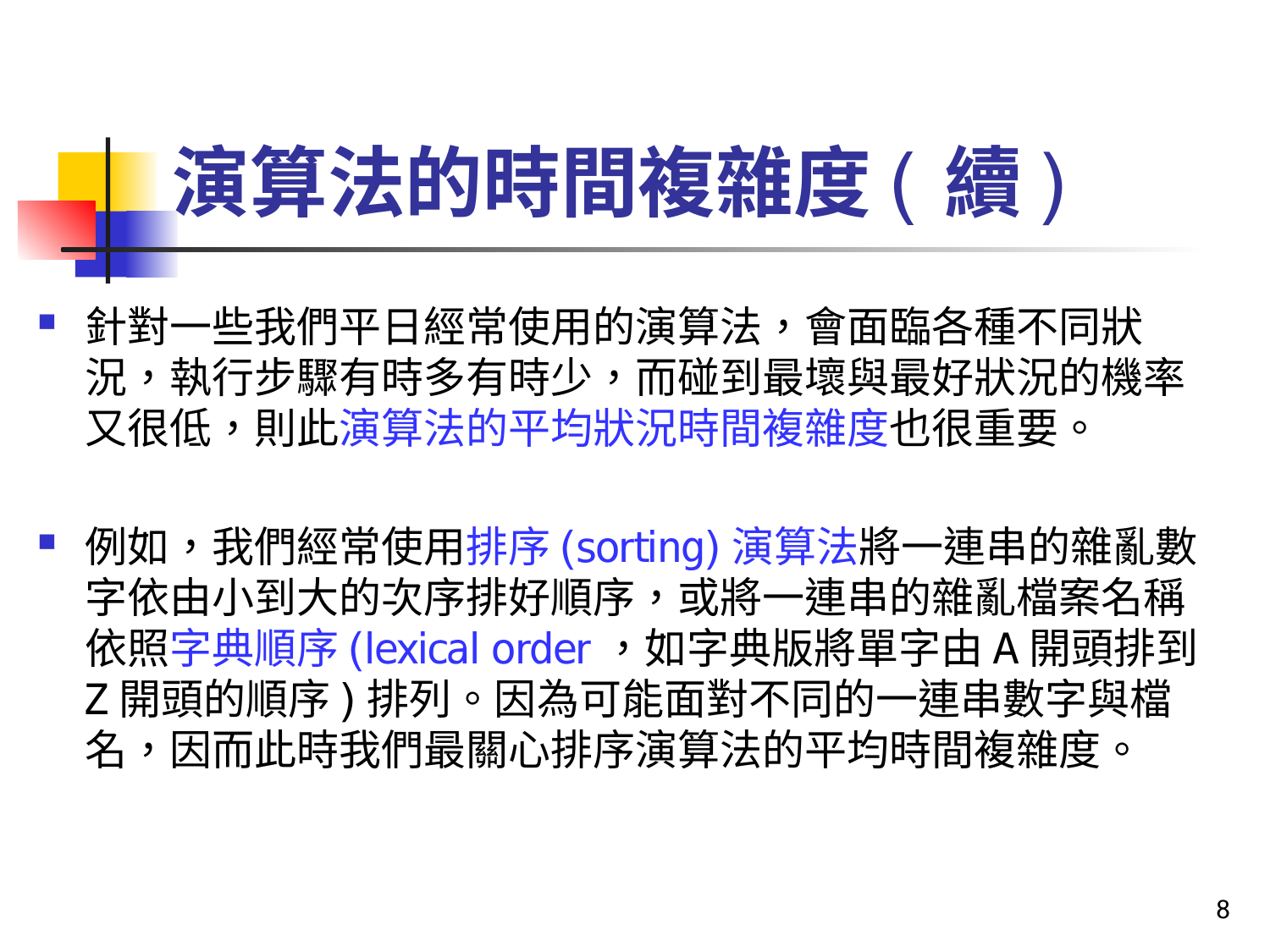

# 演算法的時間複雜度(續)
針對一些我們平日經常使用的演算法，會面臨各種不同狀況，執行步驟有時多有時少，而碰到最壞與最好狀況的機率又很低，則此演算法的平均狀況時間複雜度也很重要。

例如，我們經常使用排序(sorting)演算法將一連串的雜亂數字依由小到大的次序排好順序，或將一連串的雜亂檔案名稱依照字典順序(lexical order，如字典版將單字由A開頭排到Z開頭的順序)排列。因為可能面對不同的一連串數字與檔名，因而此時我們最關心排序演算法的平均時間複雜度。
8